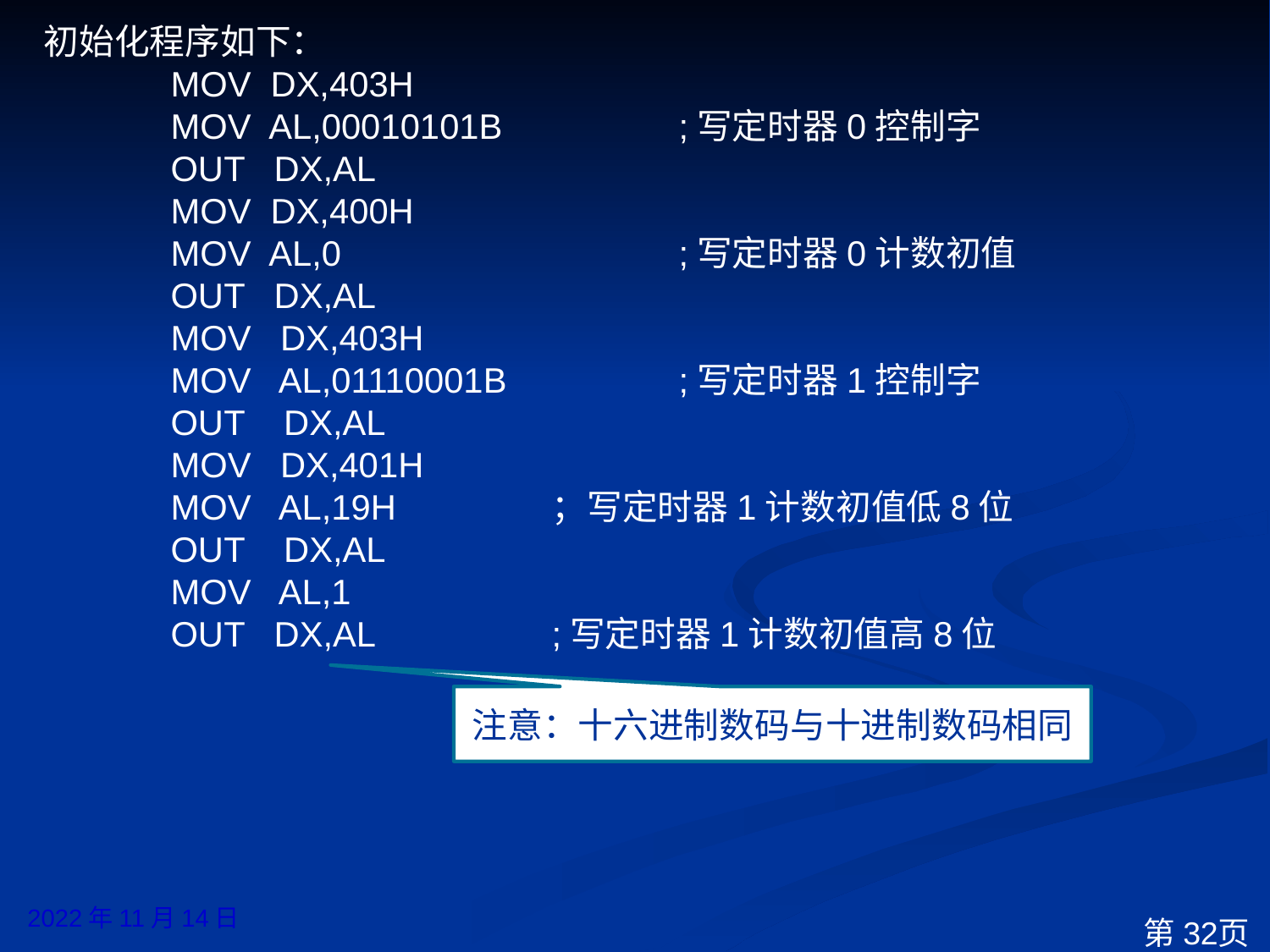

初始化程序如下：
	MOV  DX,403H
	MOV  AL,00010101B		;写定时器0控制字
	OUT   DX,AL
	MOV  DX,400H
	MOV  AL,0			;写定时器0计数初值
	OUT   DX,AL
	MOV   DX,403H
	MOV   AL,01110001B		;写定时器1控制字
	OUT    DX,AL
	MOV   DX,401H
	MOV   AL,19H		；写定时器1计数初值低8位
	OUT    DX,AL
	MOV   AL,1
	OUT   DX,AL		;写定时器1计数初值高8位

注意：十六进制数码与十进制数码相同
2022年11月14日
第32页